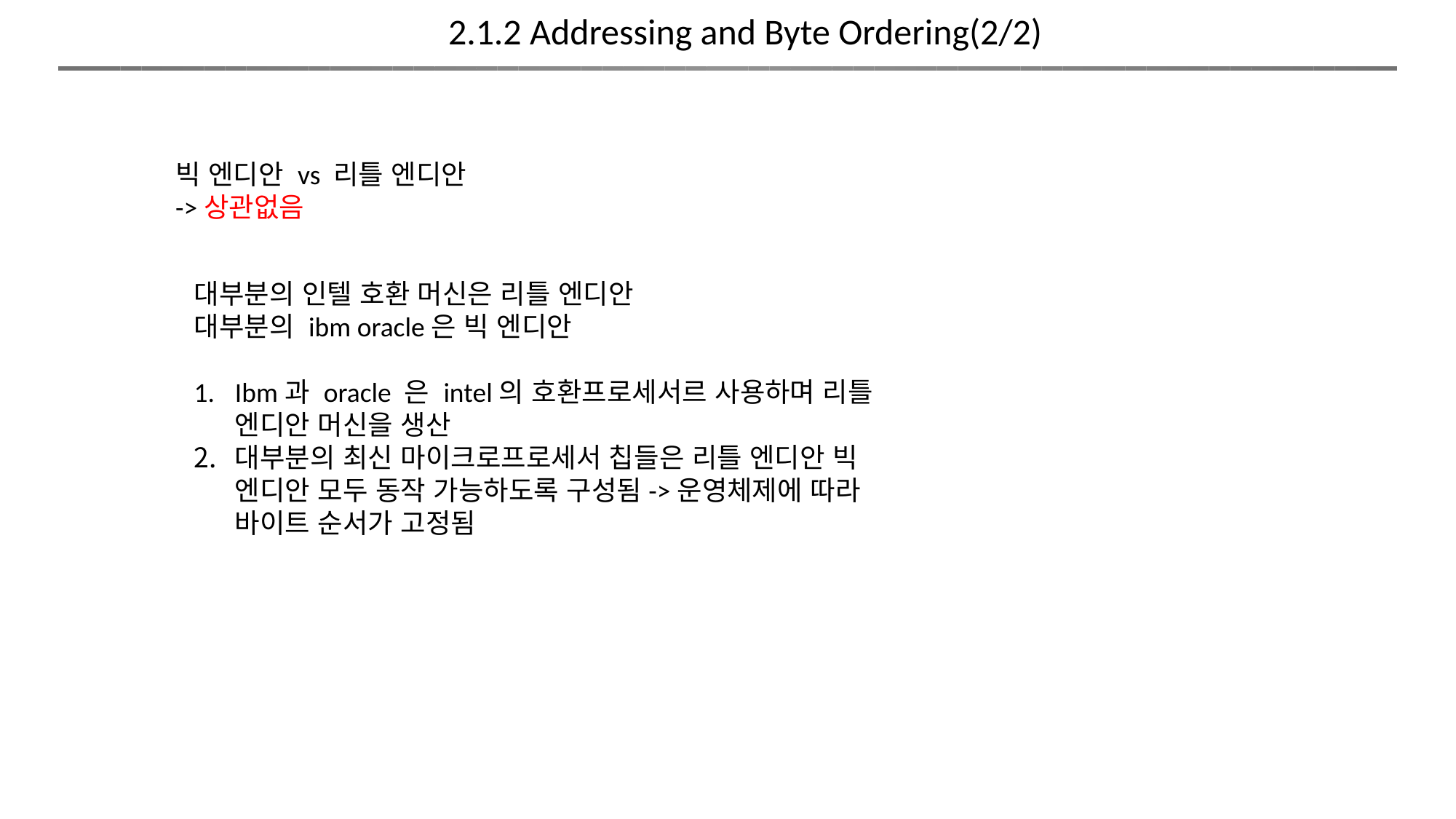

2.1.2 Addressing and Byte Ordering(2/2)

빅 엔디안 vs 리틀 엔디안
->상관없음
대부분의 인텔 호환 머신은 리틀 엔디안
대부분의 ibm oracle은 빅 엔디안

Ibm과 oracle 은 intel의 호환프로세서르 사용하며 리틀 엔디안 머신을 생산
대부분의 최신 마이크로프로세서 칩들은 리틀 엔디안 빅 엔디안 모두 동작 가능하도록 구성됨->운영체제에 따라 바이트 순서가 고정됨